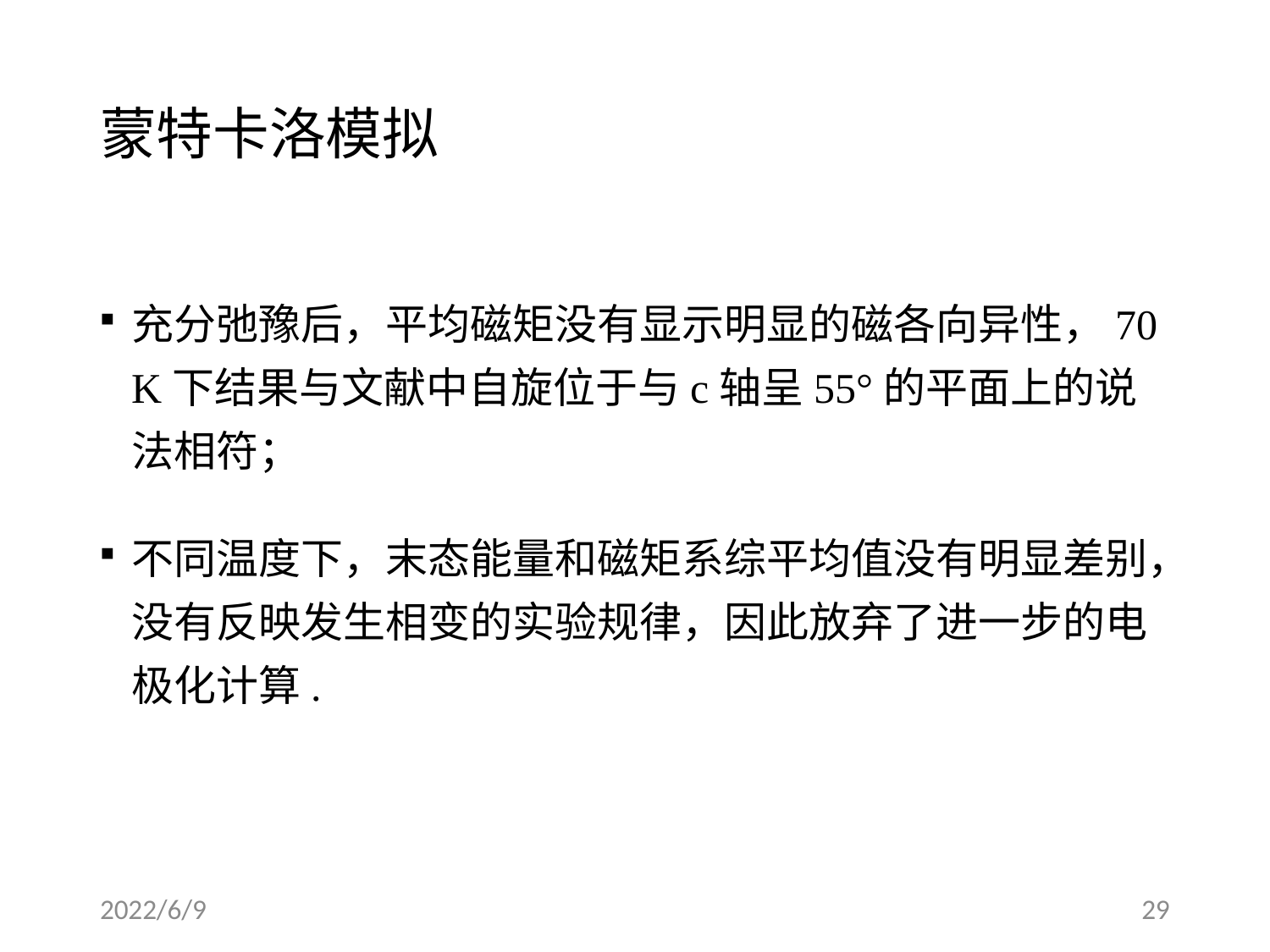

# 蒙特卡洛模拟
充分弛豫后，平均磁矩没有显示明显的磁各向异性，70 K下结果与文献中自旋位于与c轴呈55°的平面上的说法相符；
不同温度下，末态能量和磁矩系综平均值没有明显差别，没有反映发生相变的实验规律，因此放弃了进一步的电极化计算.

2022/6/9
29